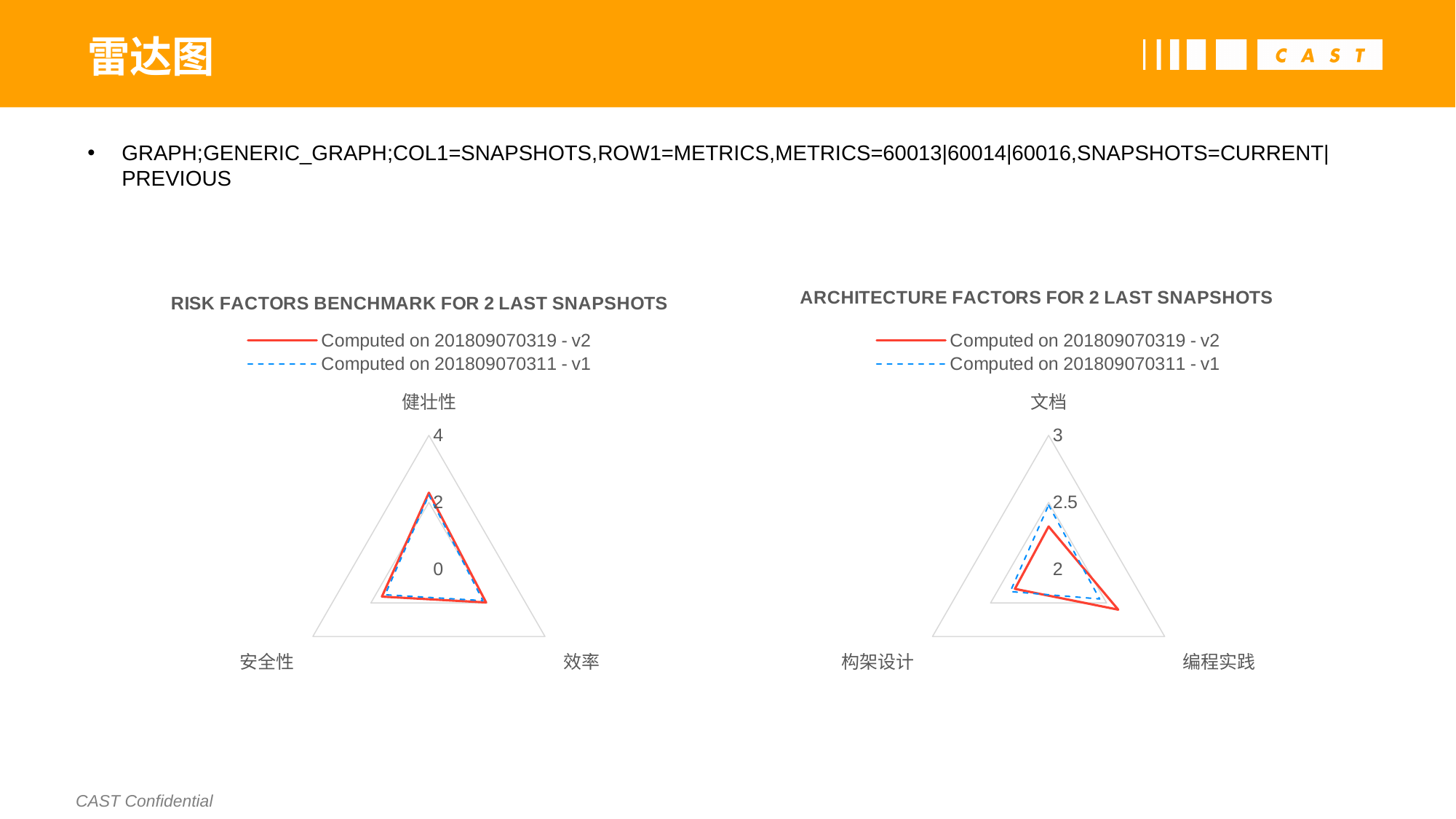

# 雷达图
GRAPH;GENERIC_GRAPH;COL1=SNAPSHOTS,ROW1=METRICS,METRICS=60013|60014|60016,SNAPSHOTS=CURRENT|PREVIOUS

### Chart: RISK FACTORS BENCHMARK FOR 2 LAST SNAPSHOTS

| Category | Computed on 201809070319 - v2 | Computed on 201809070311 - v1 |
|---|---|---|
| 健壮性 | 2.29 | 2.22 |
| 效率 | 1.97 | 1.86 |
| 安全性 | 1.62 | 1.51 |

### Chart: ARCHITECTURE FACTORS FOR 2 LAST SNAPSHOTS

| Category | Computed on 201809070319 - v2 | Computed on 201809070311 - v1 |
|---|---|---|
| 文档 | 2.32 | 2.48 |
| 编程实践 | 2.6 | 2.44 |
| 构架设计 | 2.29 | 2.33 |